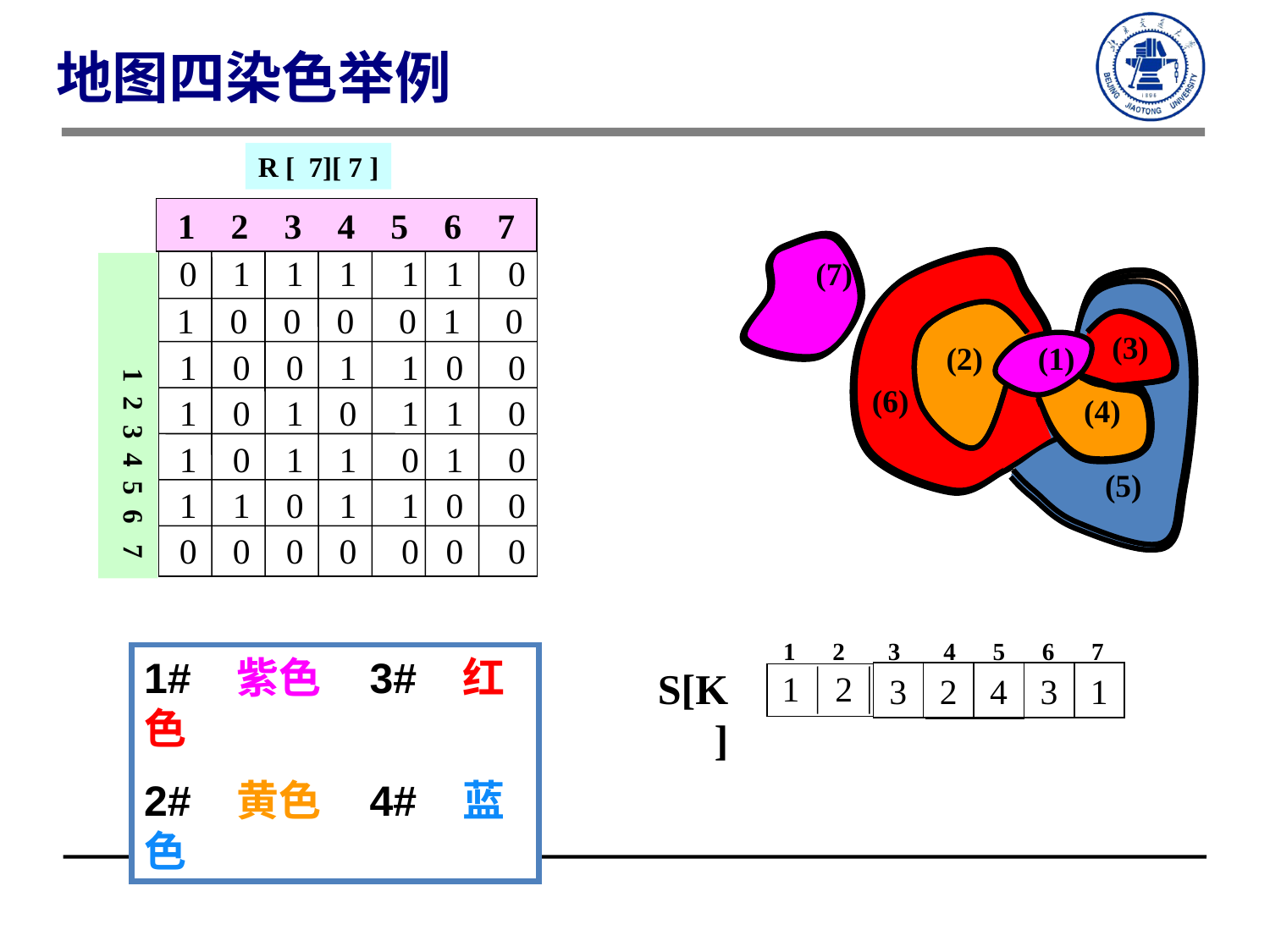

地图四染色举例
R [  7][ 7 ]
1    2    3    4    5    6    7
0    1    1    1     1   1     0

1  2  3  4  5  6   7
1    0    0    0     0   1     0

1    0    0    1     1   0     0

1    0    1    0     1   1     0

1    0    1    1     0   1     0

1    1    0    1     1   0     0

0    0    0    0     0   0     0

(7)
(3)
(2)
(1)
(6)
(4)
(5)

1      2       3       4      5      6      7

1#   紫色    3#   红色
2#   黄色    4#   蓝色
S[K]
1
2
3
4
2
4
3
1
2
3
4
3